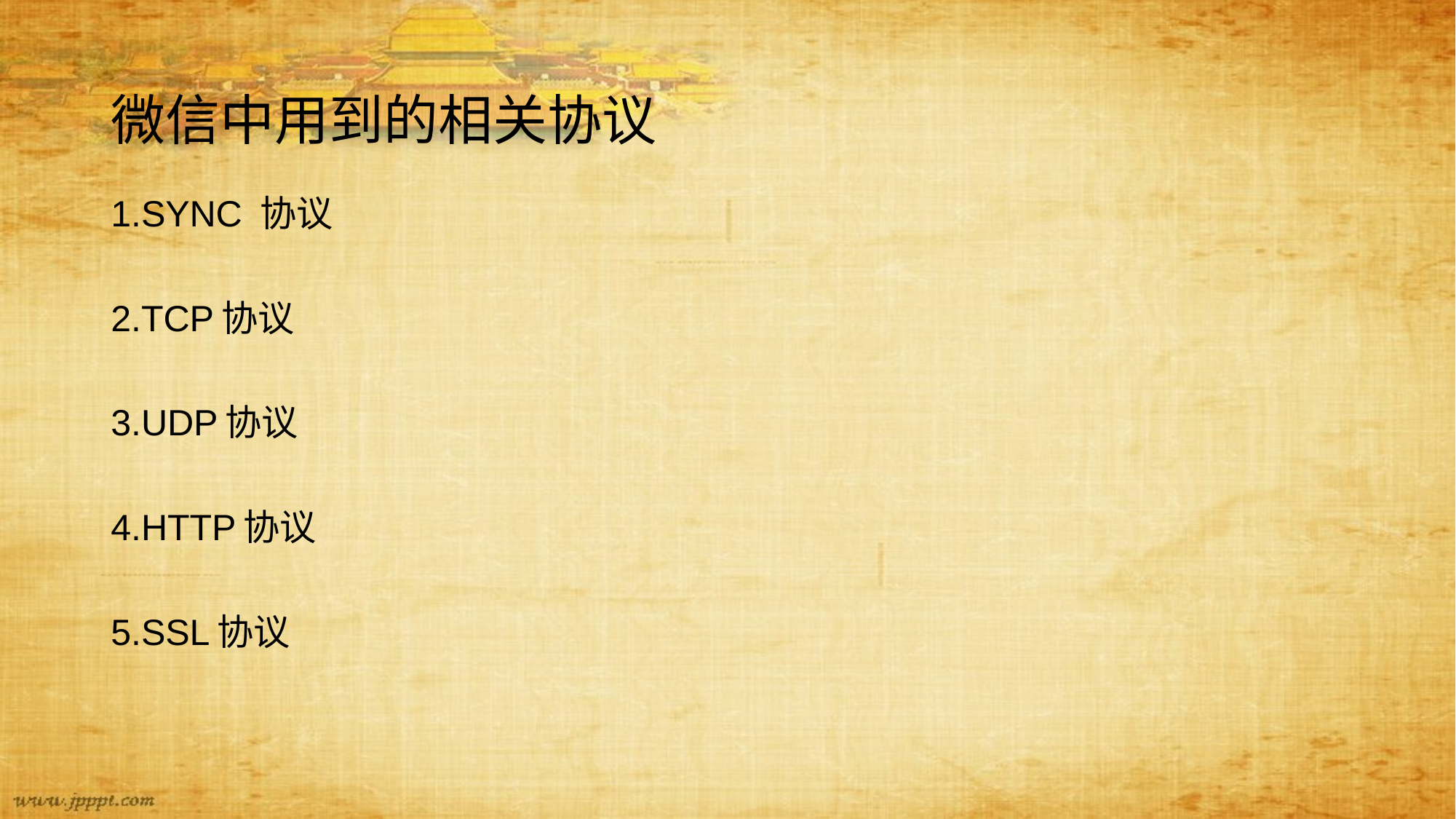

# 微信中用到的相关协议
1.SYNC 协议

2.TCP协议

3.UDP协议

4.HTTP协议

5.SSL协议